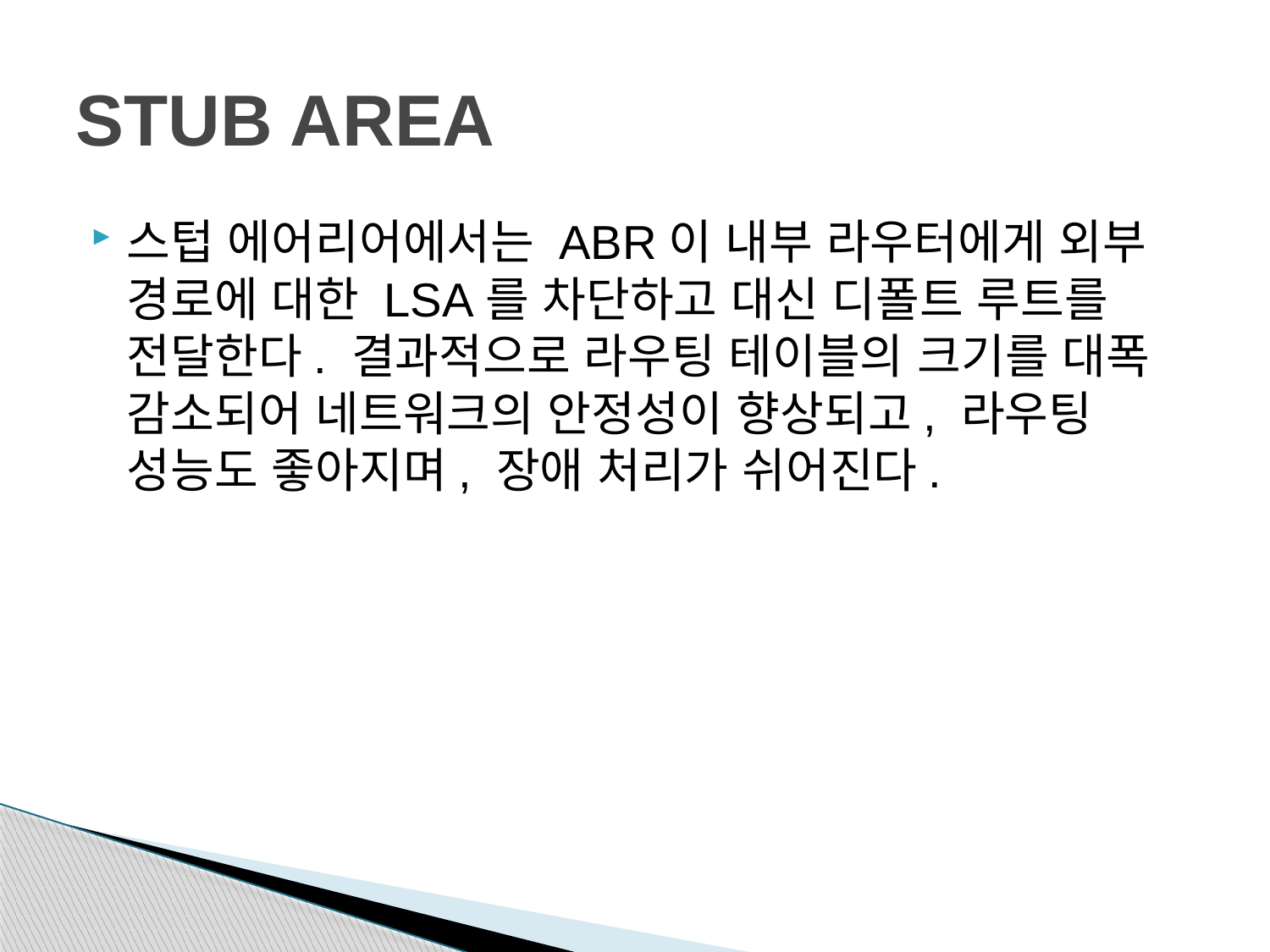

# STUB AREA
스텁 에어리어에서는 ABR이 내부 라우터에게 외부 경로에 대한 LSA를 차단하고 대신 디폴트 루트를 전달한다. 결과적으로 라우팅 테이블의 크기를 대폭 감소되어 네트워크의 안정성이 향상되고, 라우팅 성능도 좋아지며, 장애 처리가 쉬어진다.